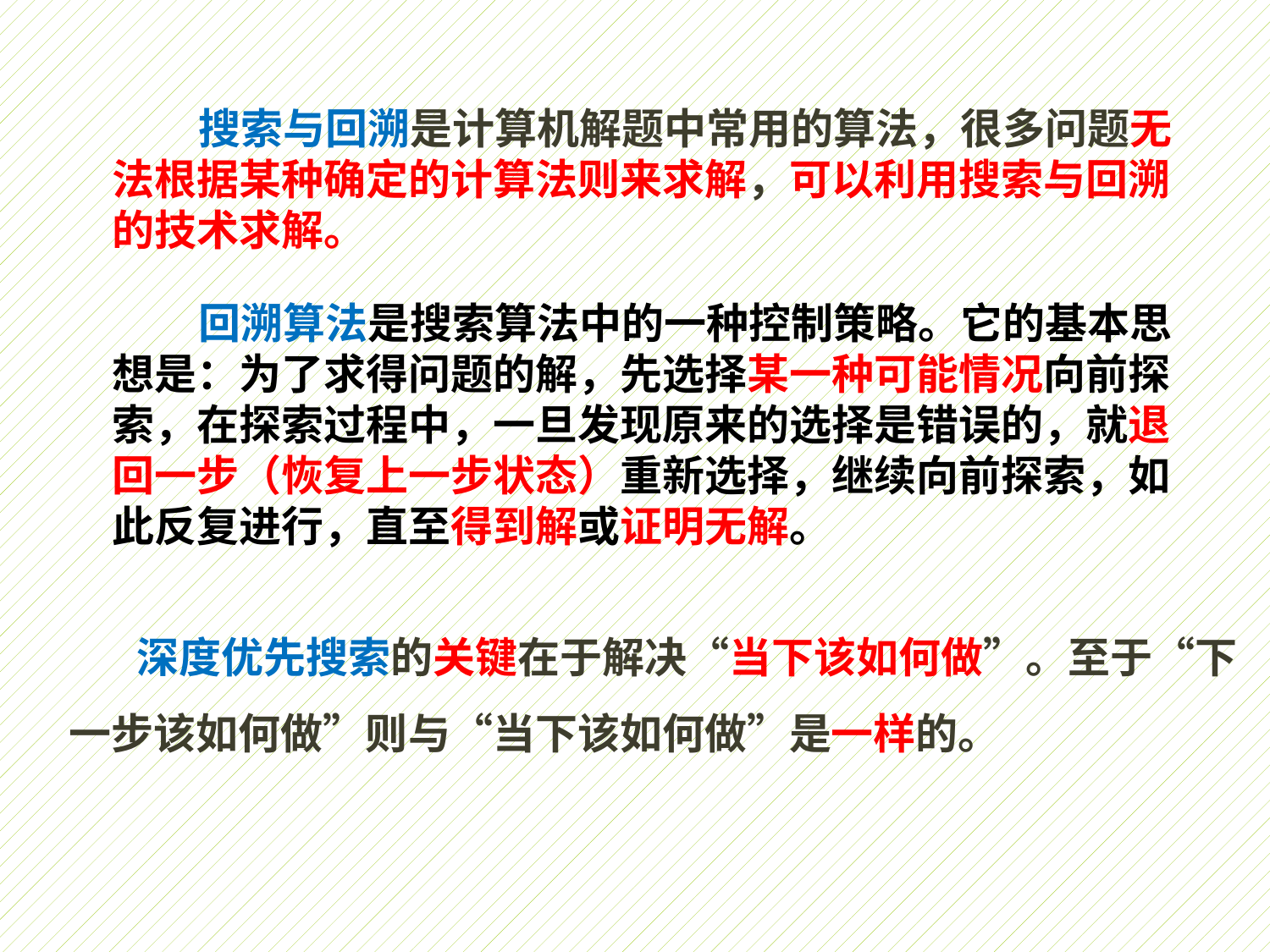

搜索与回溯是计算机解题中常用的算法，很多问题无法根据某种确定的计算法则来求解，可以利用搜索与回溯的技术求解。

        回溯算法是搜索算法中的一种控制策略。它的基本思想是：为了求得问题的解，先选择某一种可能情况向前探索，在探索过程中，一旦发现原来的选择是错误的，就退回一步（恢复上一步状态）重新选择，继续向前探索，如此反复进行，直至得到解或证明无解。

      深度优先搜索的关键在于解决“当下该如何做”。至于“下一步该如何做”则与“当下该如何做”是一样的。